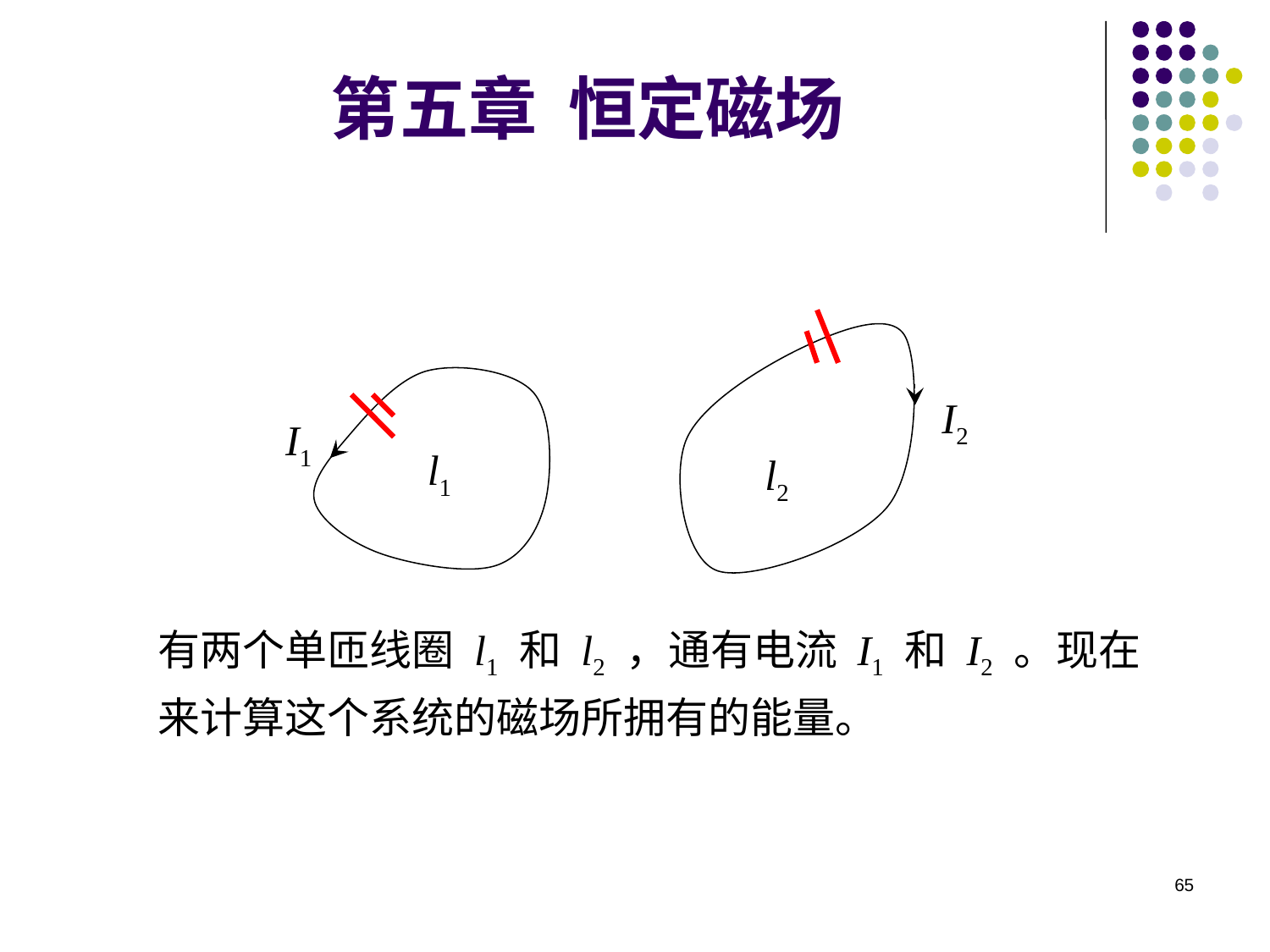

第五章  恒定磁场

I2
l2

I1
l1
有两个单匝线圈 l1 和 l2 ，通有电流 I1 和 I2 。现在来计算这个系统的磁场所拥有的能量。
65